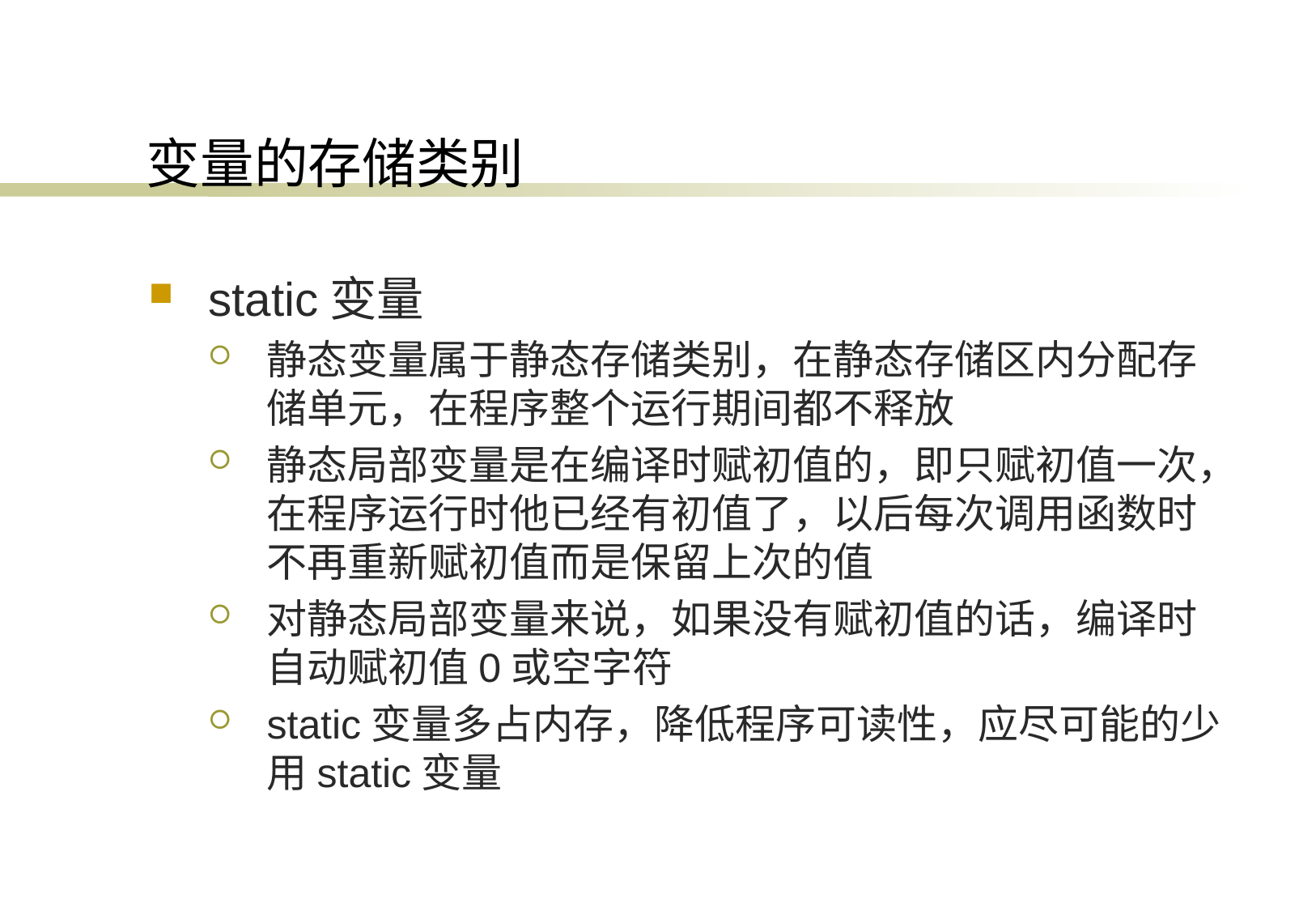

# 变量的存储类别
static变量
静态变量属于静态存储类别，在静态存储区内分配存储单元，在程序整个运行期间都不释放
静态局部变量是在编译时赋初值的，即只赋初值一次，在程序运行时他已经有初值了，以后每次调用函数时不再重新赋初值而是保留上次的值
对静态局部变量来说，如果没有赋初值的话，编译时自动赋初值0或空字符
static变量多占内存，降低程序可读性，应尽可能的少用static变量